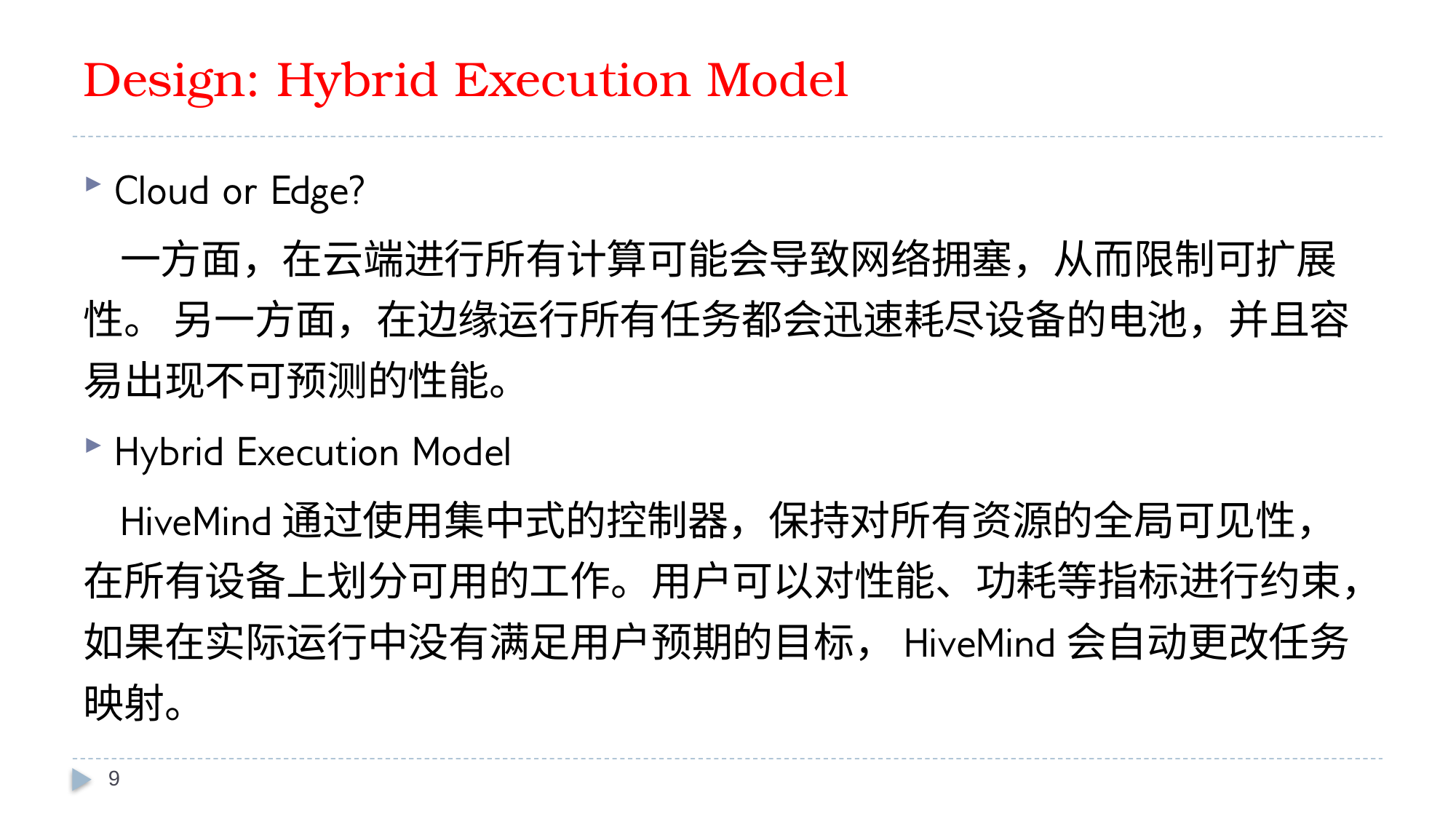

# Design: Hybrid Execution Model
Cloud or Edge?
   一方面，在云端进行所有计算可能会导致网络拥塞，从而限制可扩展性。 另一方面，在边缘运行所有任务都会迅速耗尽设备的电池，并且容易出现不可预测的性能。
Hybrid Execution Model
   HiveMind通过使用集中式的控制器，保持对所有资源的全局可见性，在所有设备上划分可用的工作。用户可以对性能、功耗等指标进行约束，如果在实际运行中没有满足用户预期的目标，HiveMind会自动更改任务映射。

9